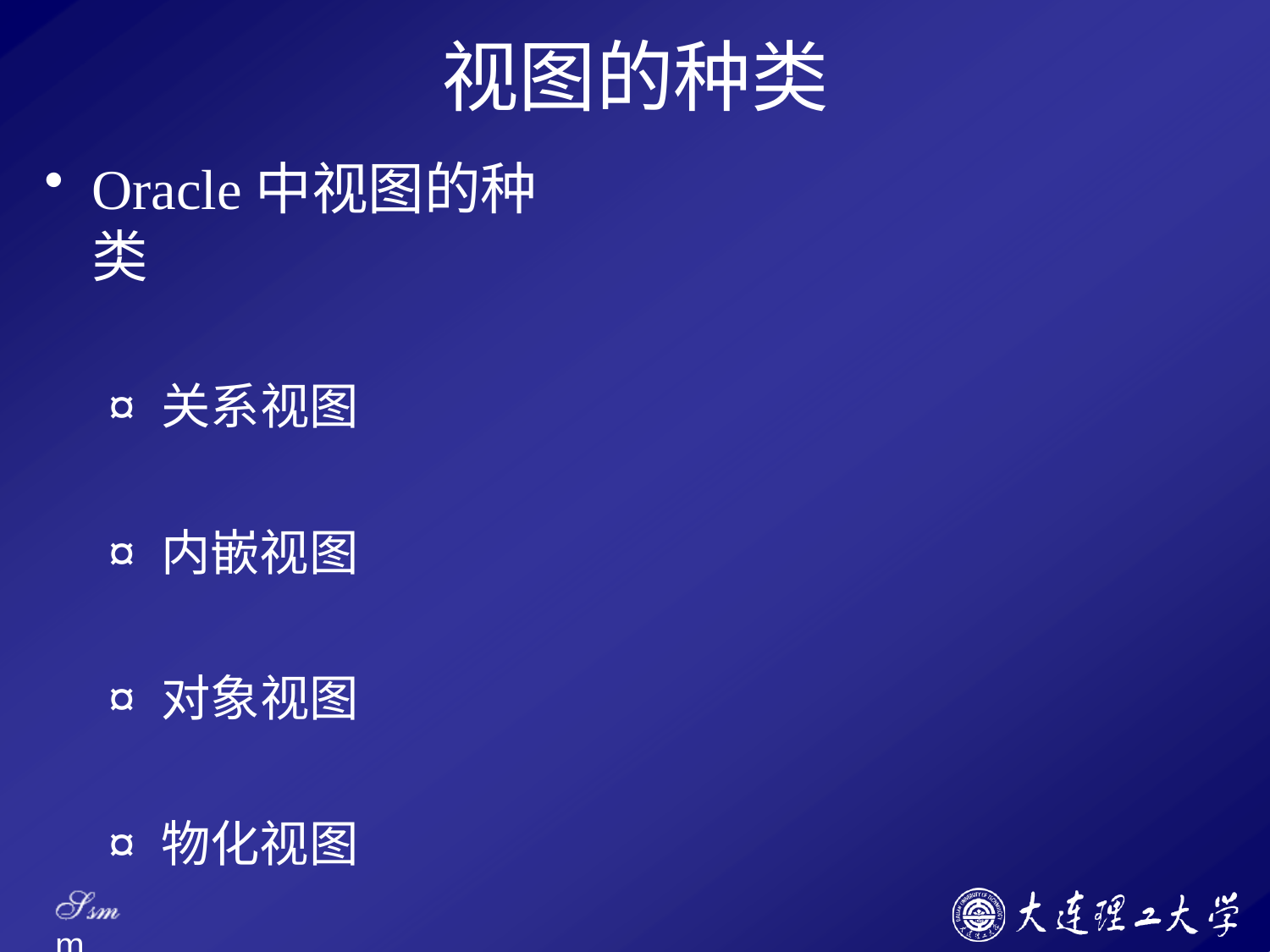

# 视图的种类
Oracle中视图的种类

¤ 关系视图

¤ 内嵌视图

¤ 对象视图

¤ 物化视图

Ssm